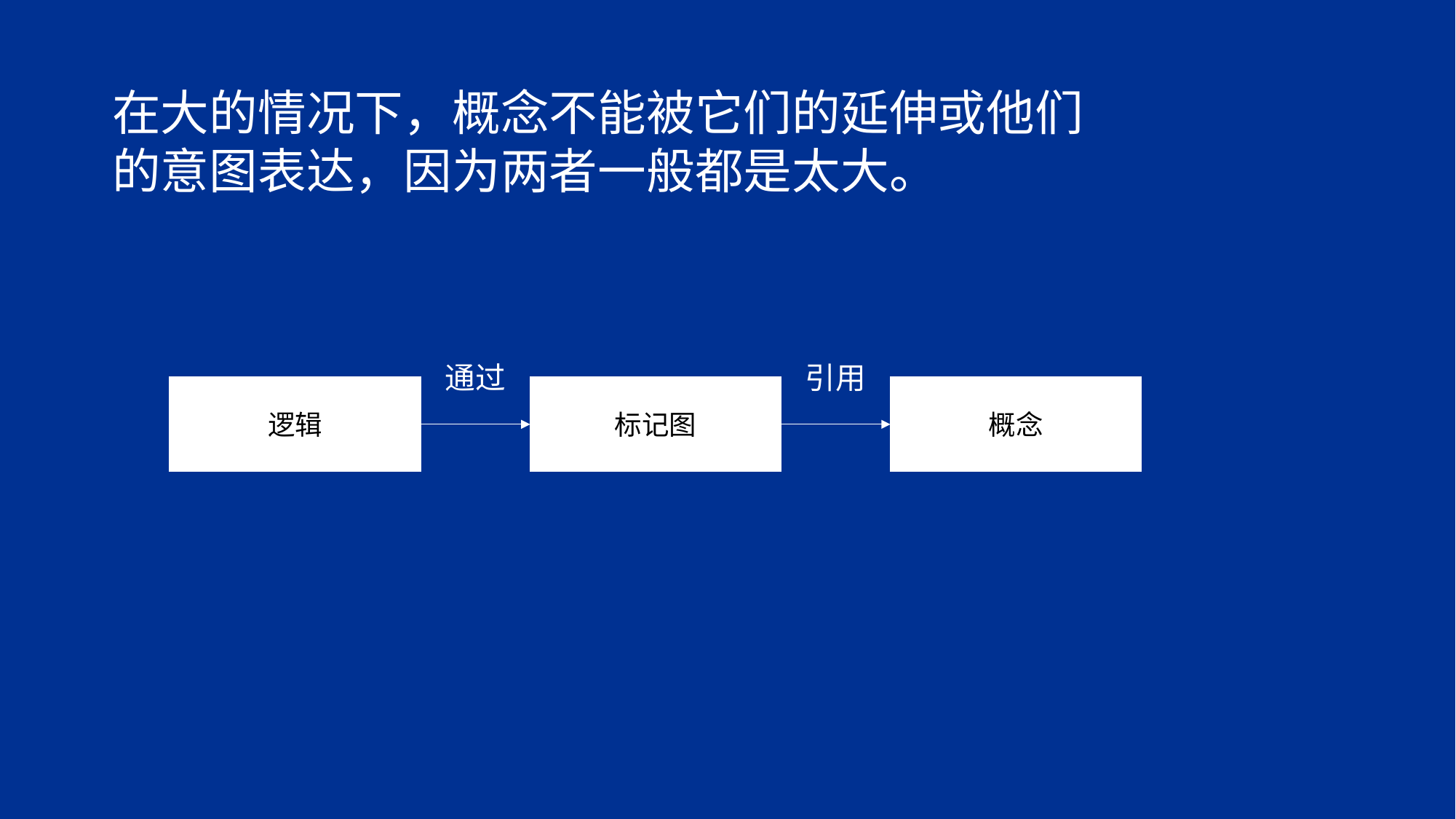

在大的情况下，概念不能被它们的延伸或他们的意图表达，因为两者一般都是太大。

通过
引用
逻辑
标记图
概念